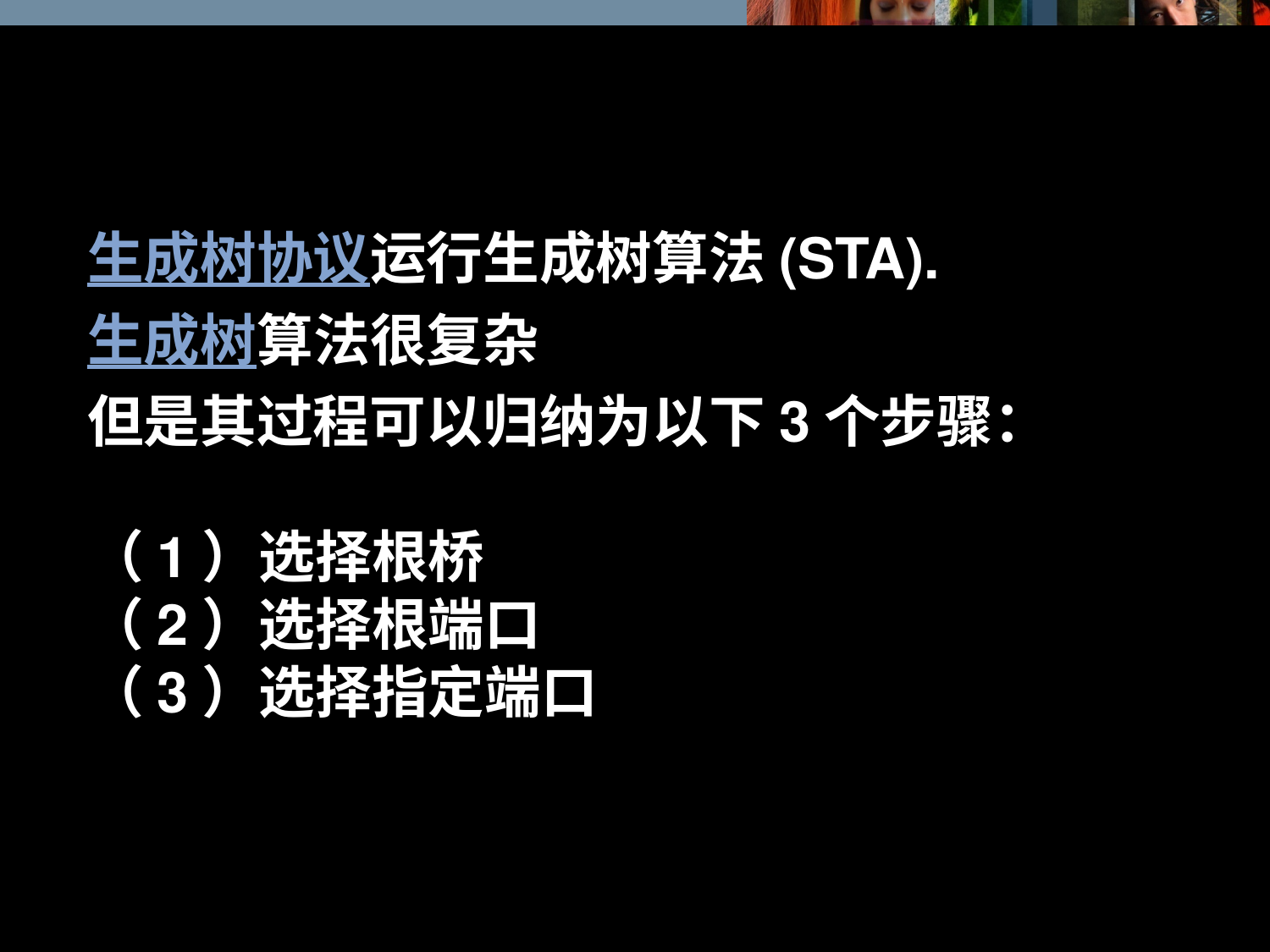

生成树协议运行生成树算法(STA).
生成树算法很复杂
但是其过程可以归纳为以下3个步骤：

（1）选择根桥
（2）选择根端口
（3）选择指定端口